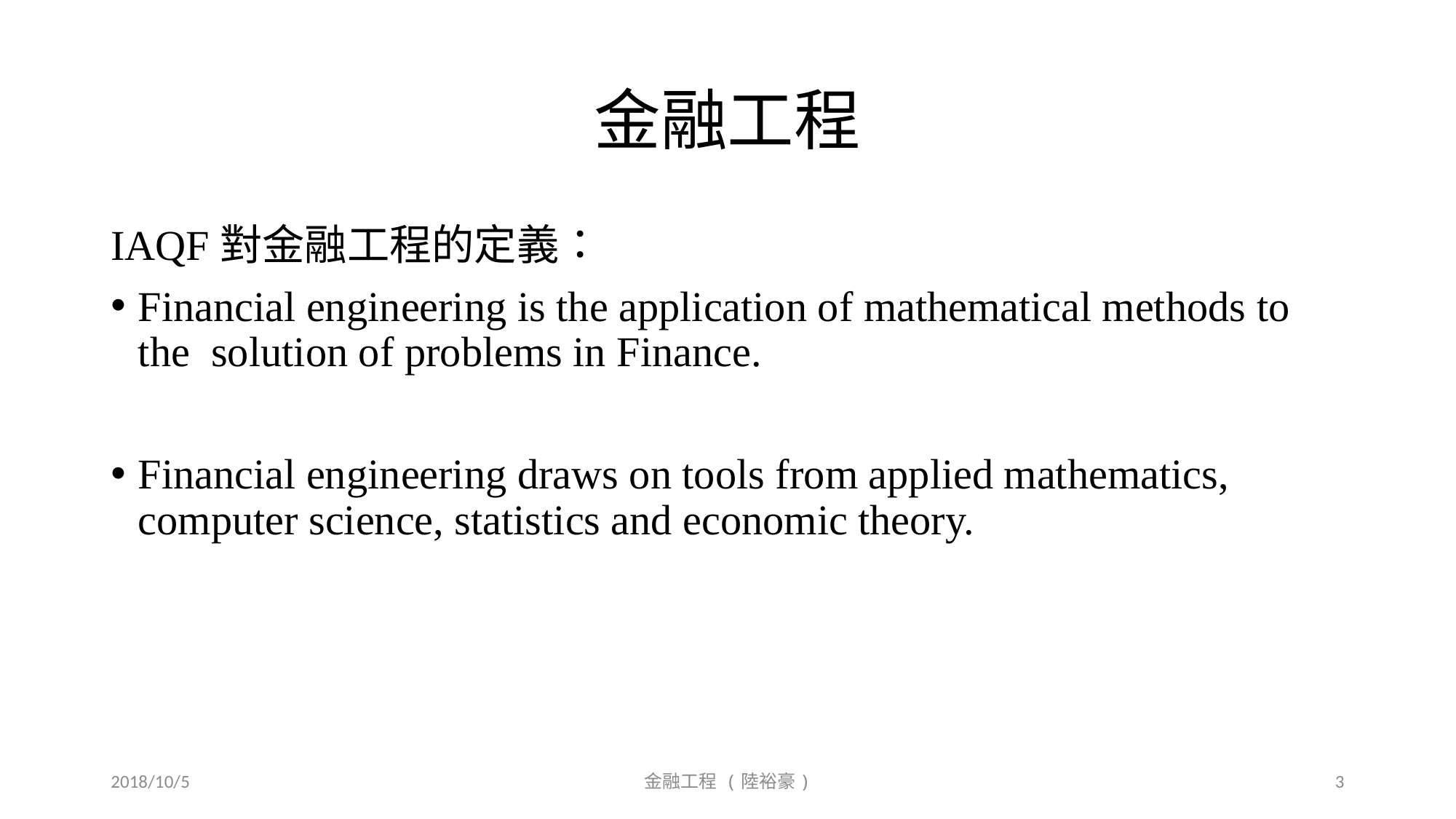

# 金融工程
IAQF對金融工程的定義：
Financial engineering is the application of mathematical methods to the  solution of problems in Finance.

Financial engineering draws on tools from applied mathematics, computer science, statistics and economic theory.
2018/10/5
金融工程 (陸裕豪)
3